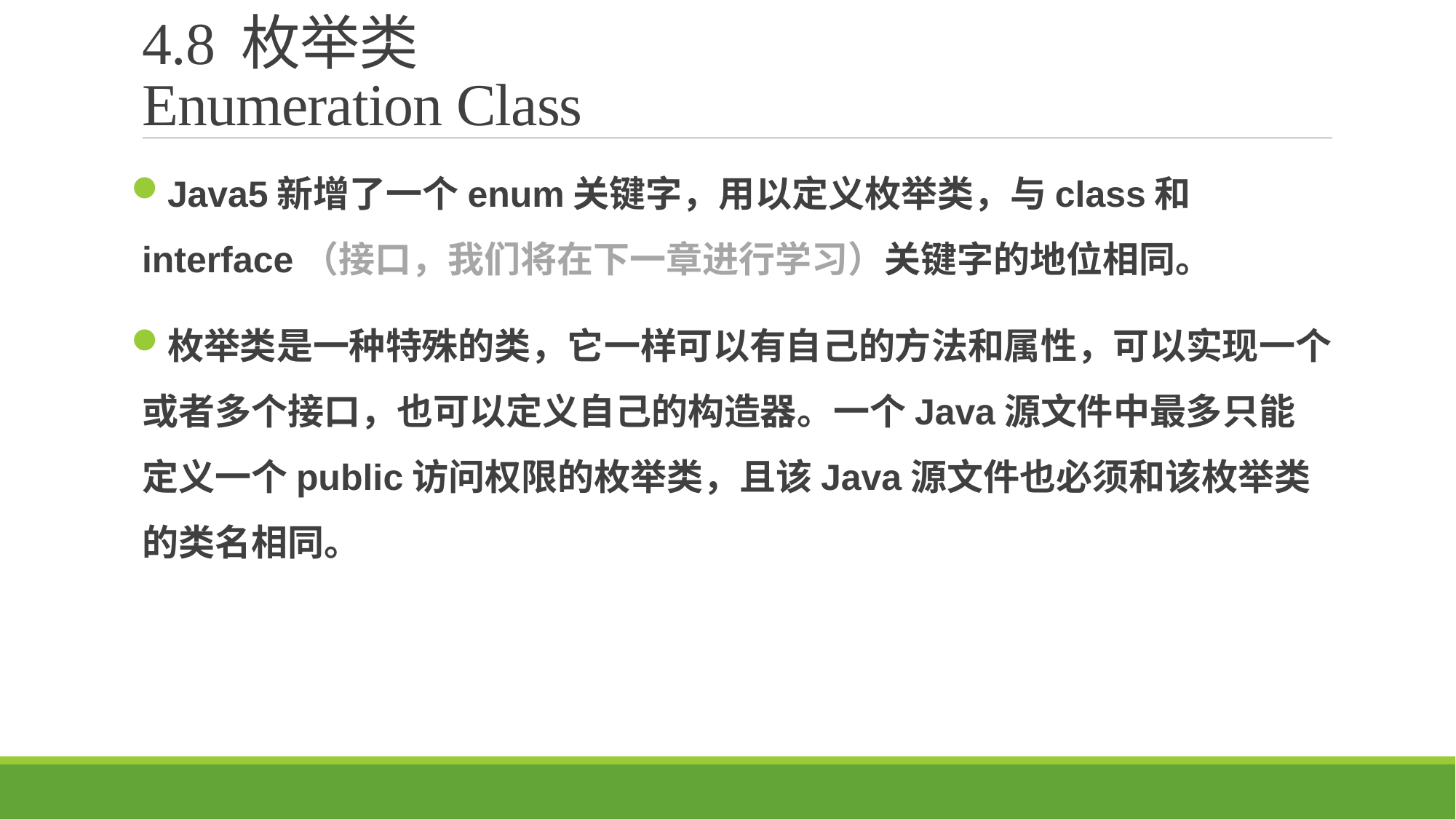

# 4.8 枚举类 Enumeration Class
Java5新增了一个enum关键字，用以定义枚举类，与class和interface（接口，我们将在下一章进行学习）关键字的地位相同。
枚举类是一种特殊的类，它一样可以有自己的方法和属性，可以实现一个或者多个接口，也可以定义自己的构造器。一个Java源文件中最多只能定义一个public访问权限的枚举类，且该Java源文件也必须和该枚举类的类名相同。